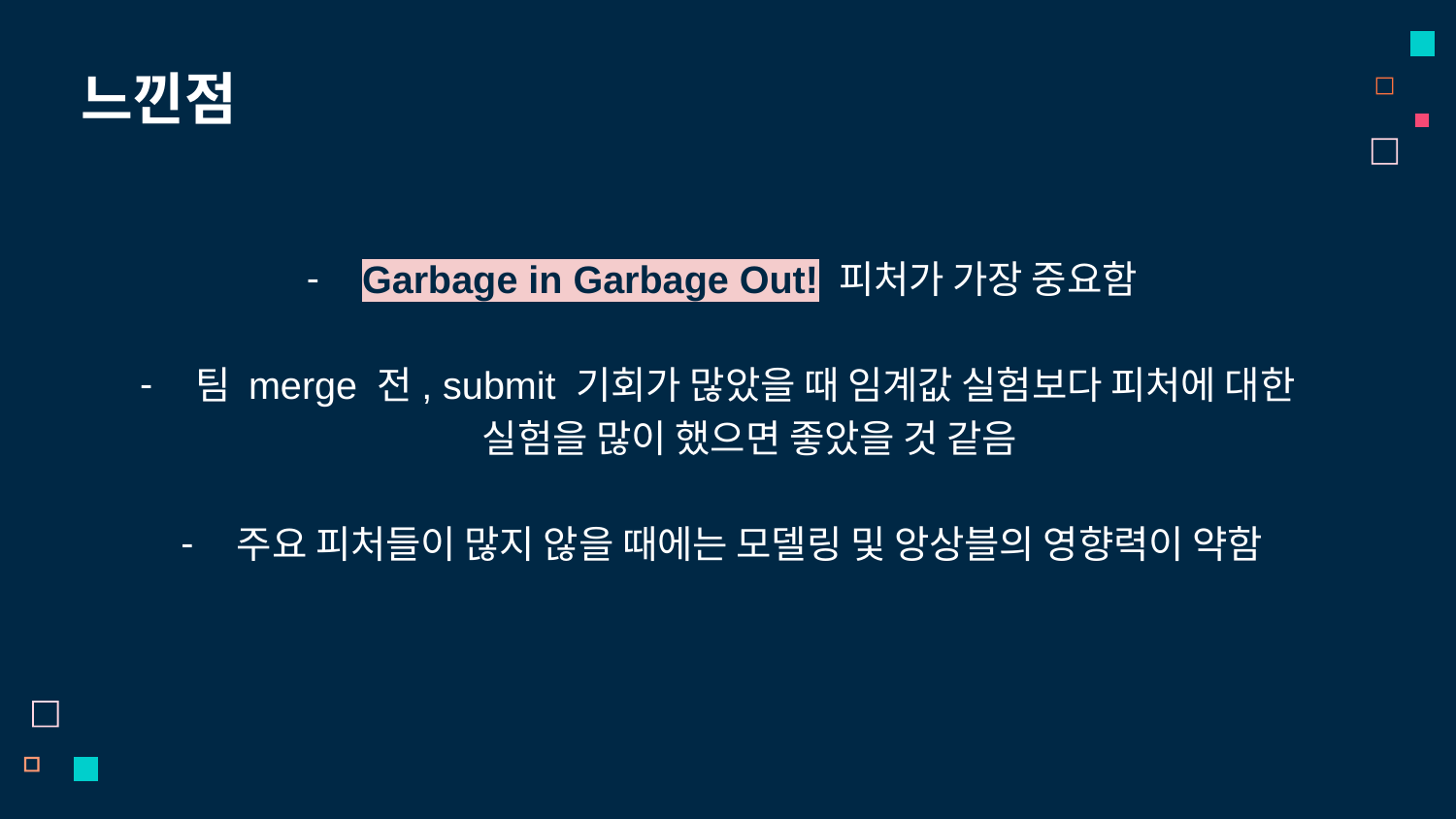

# 느낀점
Garbage in Garbage Out! 피처가 가장 중요함

팀 merge 전, submit 기회가 많았을 때 임계값 실험보다 피처에 대한
실험을 많이 했으면 좋았을 것 같음

주요 피처들이 많지 않을 때에는 모델링 및 앙상블의 영향력이 약함